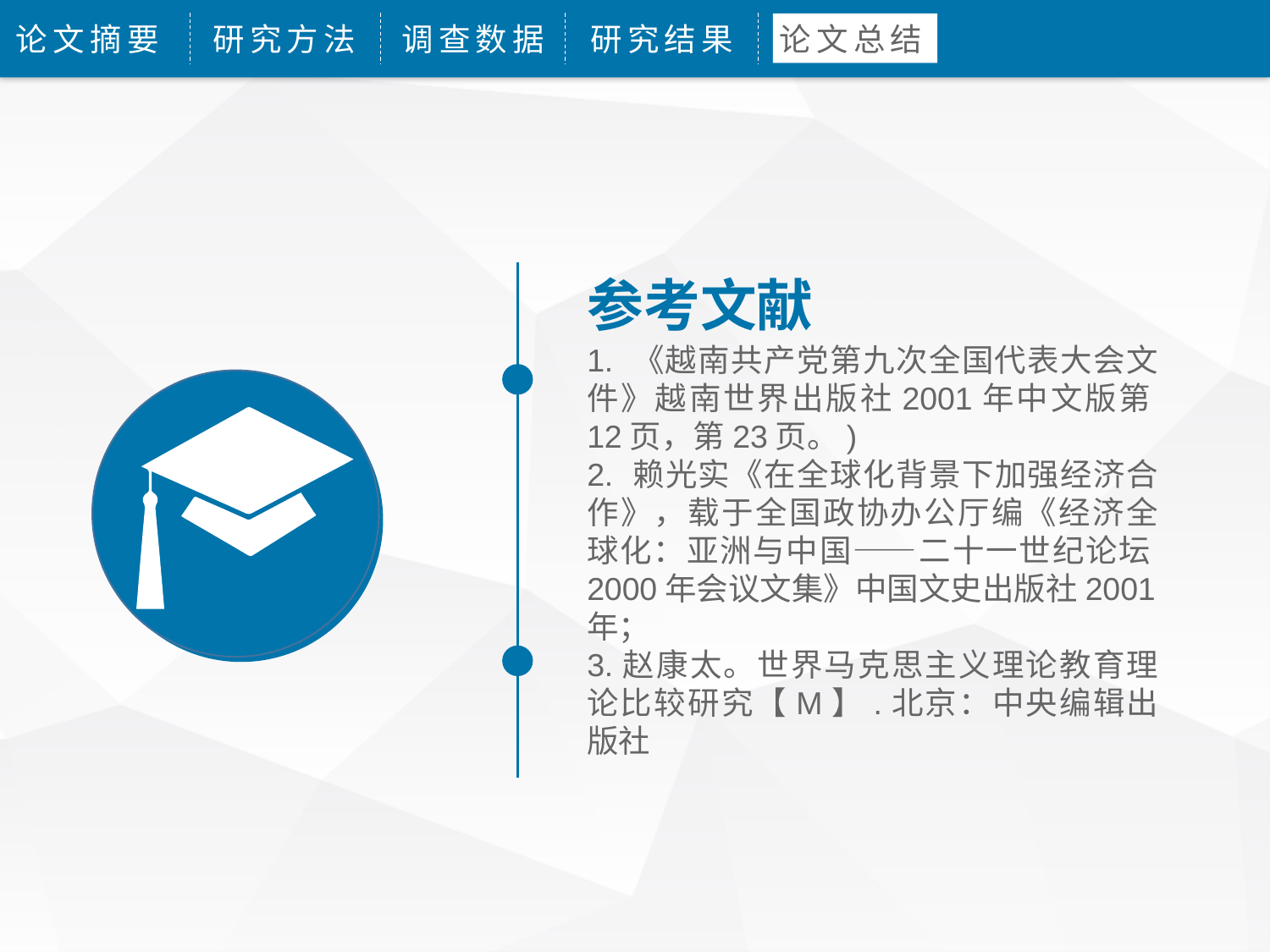

论文摘要
研究方法
调查数据
研究结果
论文总结

参考文献
1. 《越南共产党第九次全国代表大会文件》越南世界出版社2001年中文版第12页，第23页。)
2. 赖光实《在全球化背景下加强经济合作》，载于全国政协办公厅编《经济全球化：亚洲与中国——二十一世纪论坛2000年会议文集》中国文史出版社2001年；
3.赵康太。世界马克思主义理论教育理论比较研究【M】.北京：中央编辑出版社